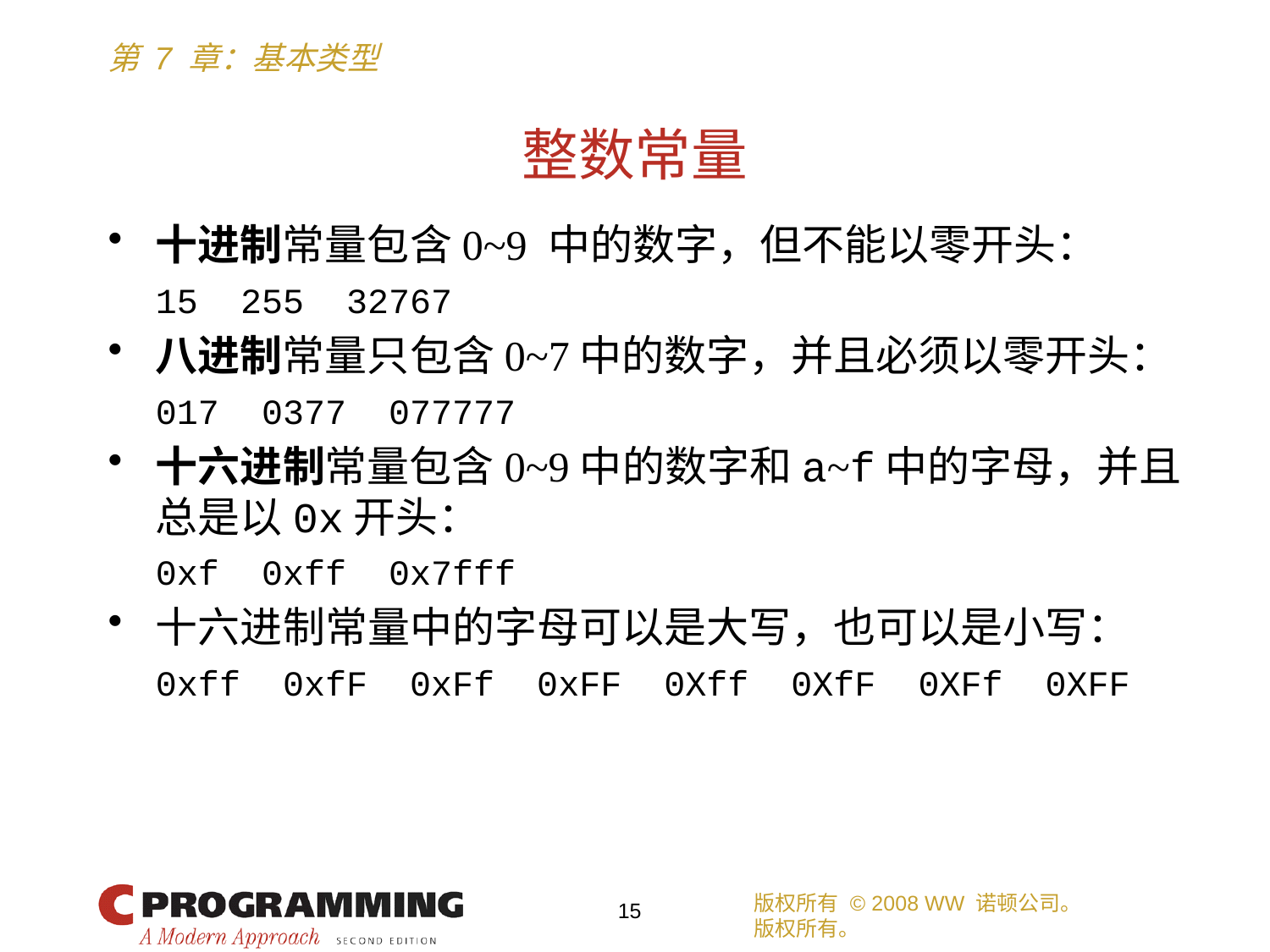

# 整数常量
十进制常量包含0~9 中的数字，但不能以零开头：
	15  255  32767
八进制常量只包含0~7中的数字，并且必须以零开头：
	017  0377  077777
十六进制常量包含0~9中的数字和a~f中的字母，并且总是以0x开头：
	0xf  0xff  0x7fff
十六进制常量中的字母可以是大写，也可以是小写：
	0xff  0xfF  0xFf  0xFF  0Xff  0XfF  0XFf  0XFF
版权所有 © 2008 WW 诺顿公司。
版权所有。
15